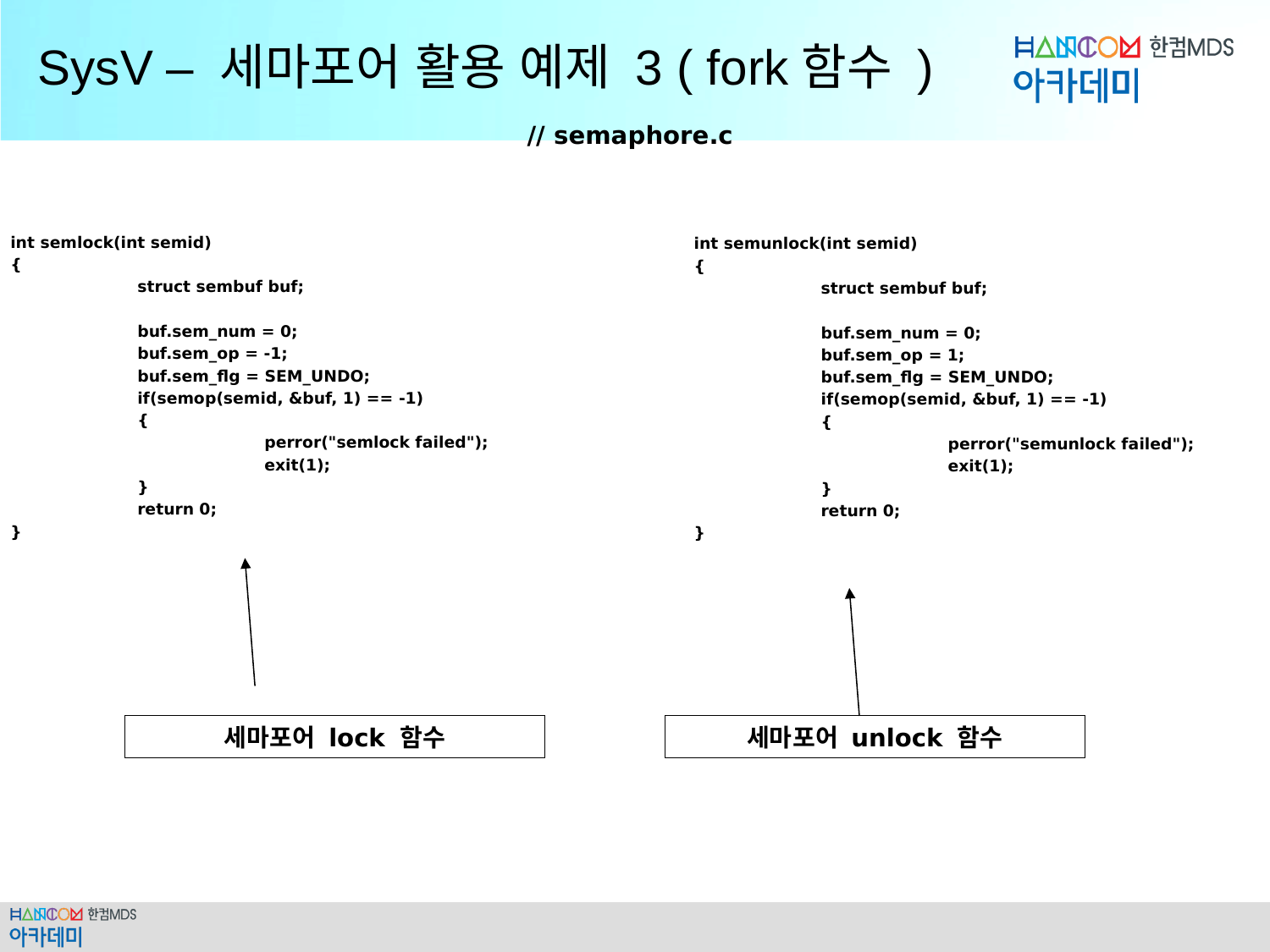

# SysV – 세마포어 활용 예제 3 ( fork함수 )
// semaphore.c
int semlock(int semid)
{
	struct sembuf buf;

	buf.sem_num = 0;
	buf.sem_op = -1;
	buf.sem_flg = SEM_UNDO;
	if(semop(semid, &buf, 1) == -1)
	{
		perror("semlock failed");
		exit(1);
	}
	return 0;
}
int semunlock(int semid)
{
	struct sembuf buf;

	buf.sem_num = 0;
	buf.sem_op = 1;
	buf.sem_flg = SEM_UNDO;
	if(semop(semid, &buf, 1) == -1)
	{
		perror("semunlock failed");
		exit(1);
	}
	return 0;
}
세마포어 lock 함수
세마포어 unlock 함수